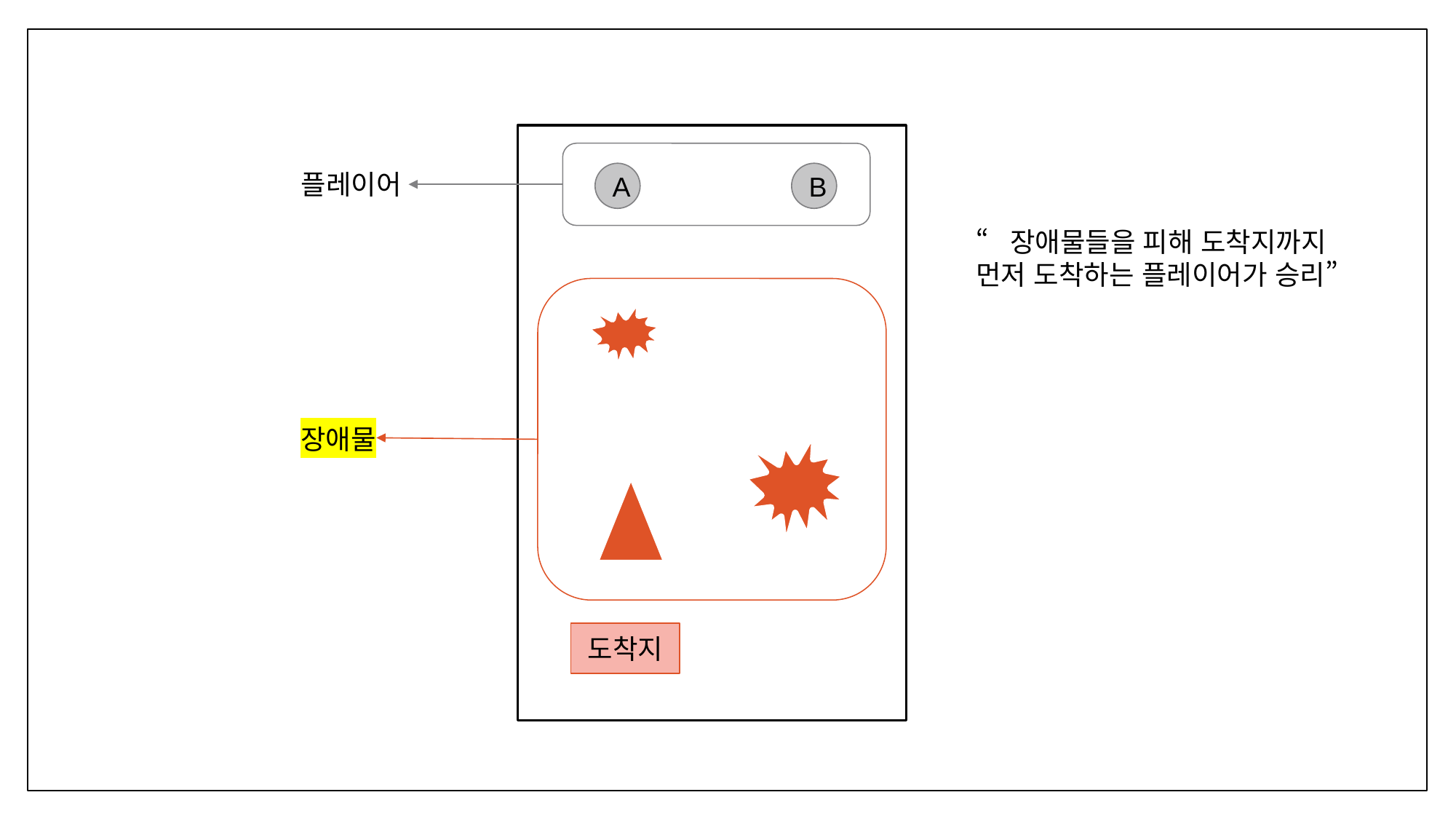

플레이어
B
A
“장애물들을 피해 도착지까지
먼저 도착하는 플레이어가 승리”

장애물

도착지